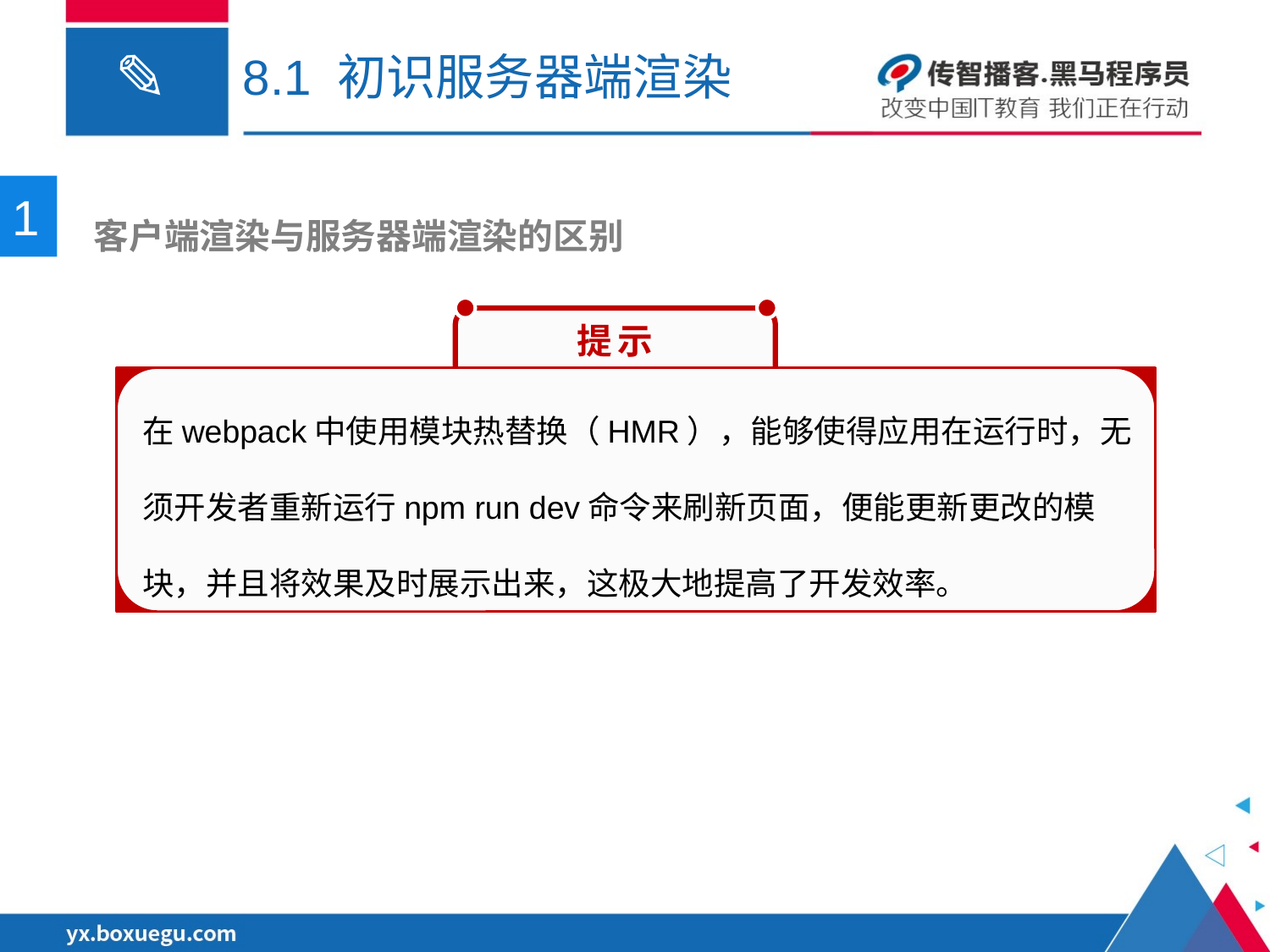

# 8.1 初识服务器端渲染

1
  客户端渲染与服务器端渲染的区别

　提示

在webpack中使用模块热替换（HMR），能够使得应用在运行时，无须开发者重新运行npm run dev命令来刷新页面，便能更新更改的模块，并且将效果及时展示出来，这极大地提高了开发效率。